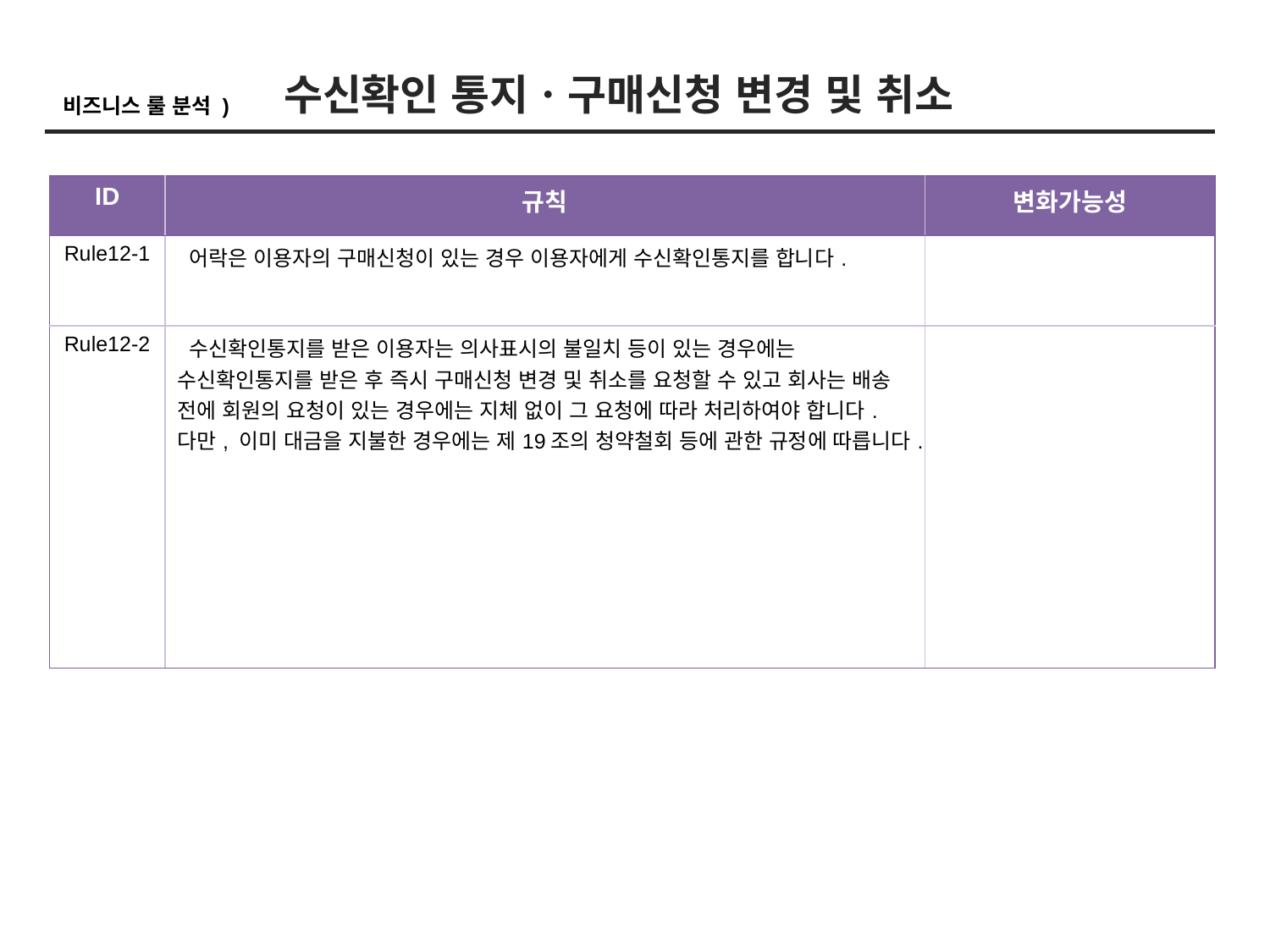

수신확인 통지ㆍ구매신청 변경 및 취소
비즈니스 룰 분석 )
| ID | 규칙 | 변화가능성 |
| --- | --- | --- |
| Rule12-1 | 어락은 이용자의 구매신청이 있는 경우 이용자에게 수신확인통지를 합니다. |  |
| Rule12-2 | 수신확인통지를 받은 이용자는 의사표시의 불일치 등이 있는 경우에는 수신확인통지를 받은 후 즉시 구매신청 변경 및 취소를 요청할 수 있고 회사는 배송 전에 회원의 요청이 있는 경우에는 지체 없이 그 요청에 따라 처리하여야 합니다. 다만, 이미 대금을 지불한 경우에는 제19조의 청약철회 등에 관한 규정에 따릅니다. |  |